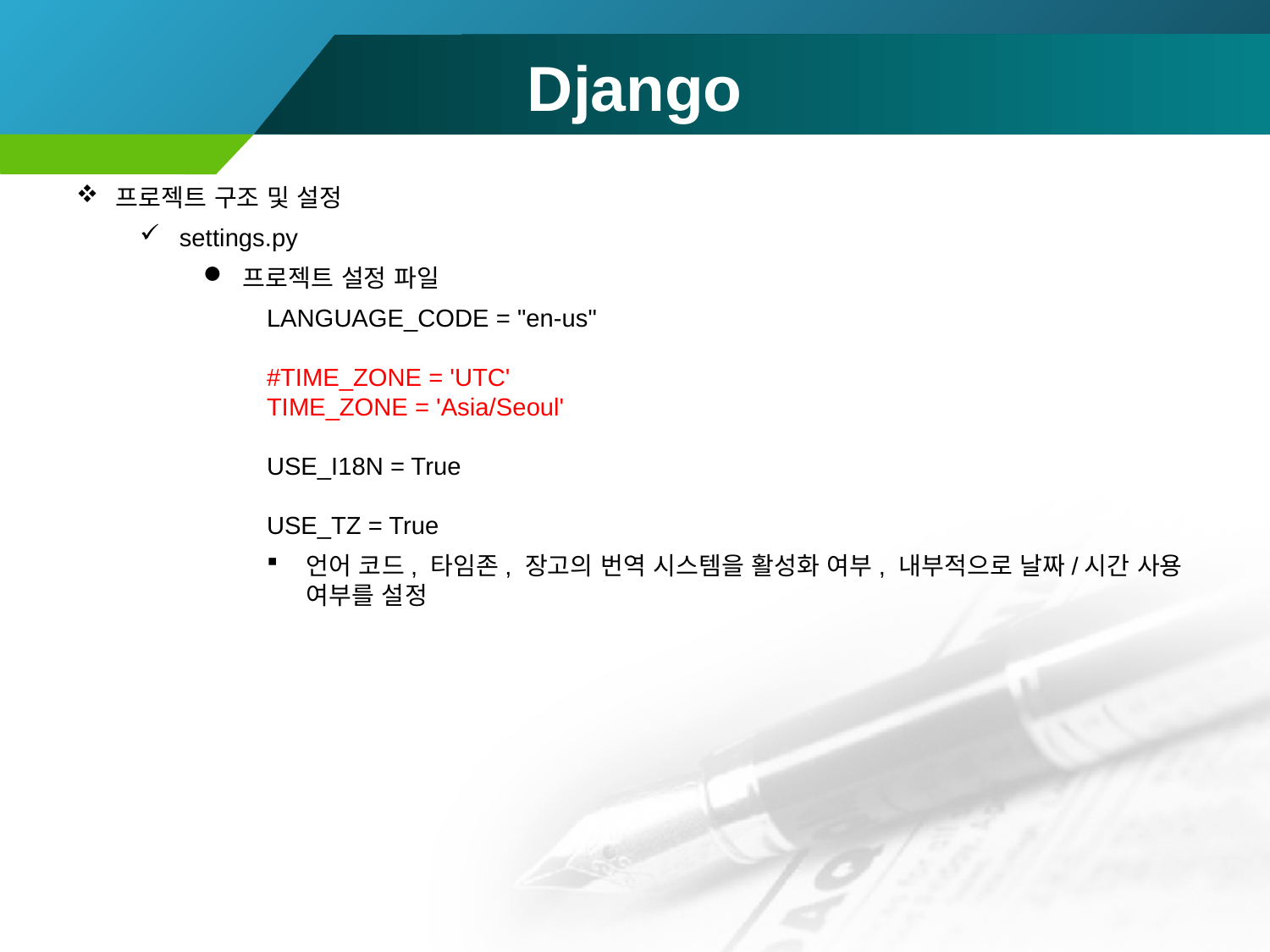

# Django
프로젝트 구조 및 설정
settings.py
프로젝트 설정 파일
LANGUAGE_CODE = "en-us"

#TIME_ZONE = 'UTC'
TIME_ZONE = 'Asia/Seoul'

USE_I18N = True

USE_TZ = True
언어 코드, 타임존, 장고의 번역 시스템을 활성화 여부, 내부적으로 날짜/시간 사용 여부를 설정